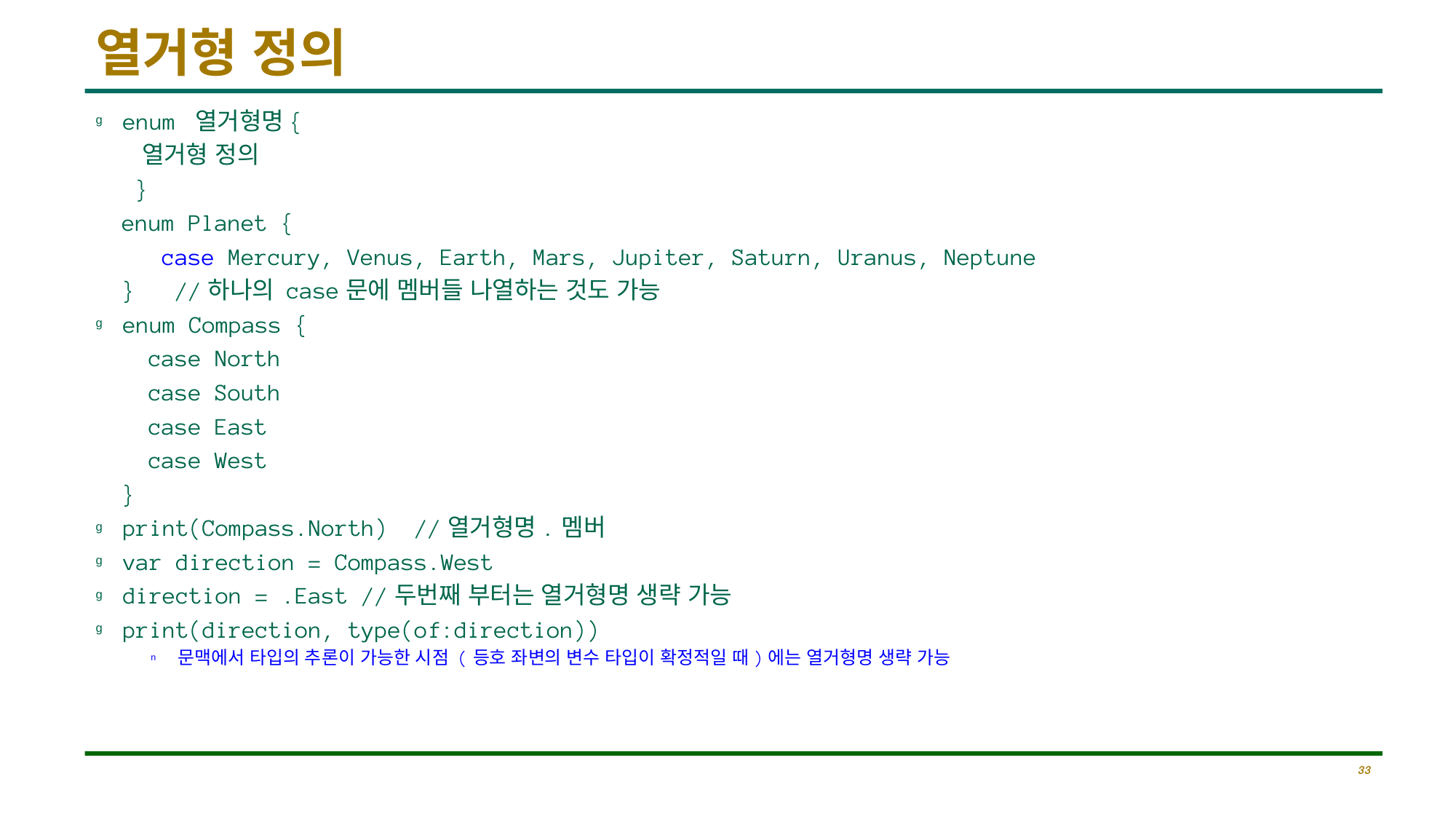

# 열거형 정의
enum 열거형명{
      열거형 정의
   }
  enum Planet {
     case Mercury, Venus, Earth, Mars, Jupiter, Saturn, Uranus, Neptune
  }   //하나의 case문에 멤버들 나열하는 것도 가능
enum Compass {
    case North
    case South
    case East
    case West
  }
print(Compass.North)  //열거형명.멤버
var direction = Compass.West
direction = .East //두번째 부터는 열거형명 생략 가능
print(direction, type(of:direction))
문맥에서 타입의 추론이 가능한 시점 (등호 좌변의 변수 타입이 확정적일 때)에는 열거형명 생략 가능